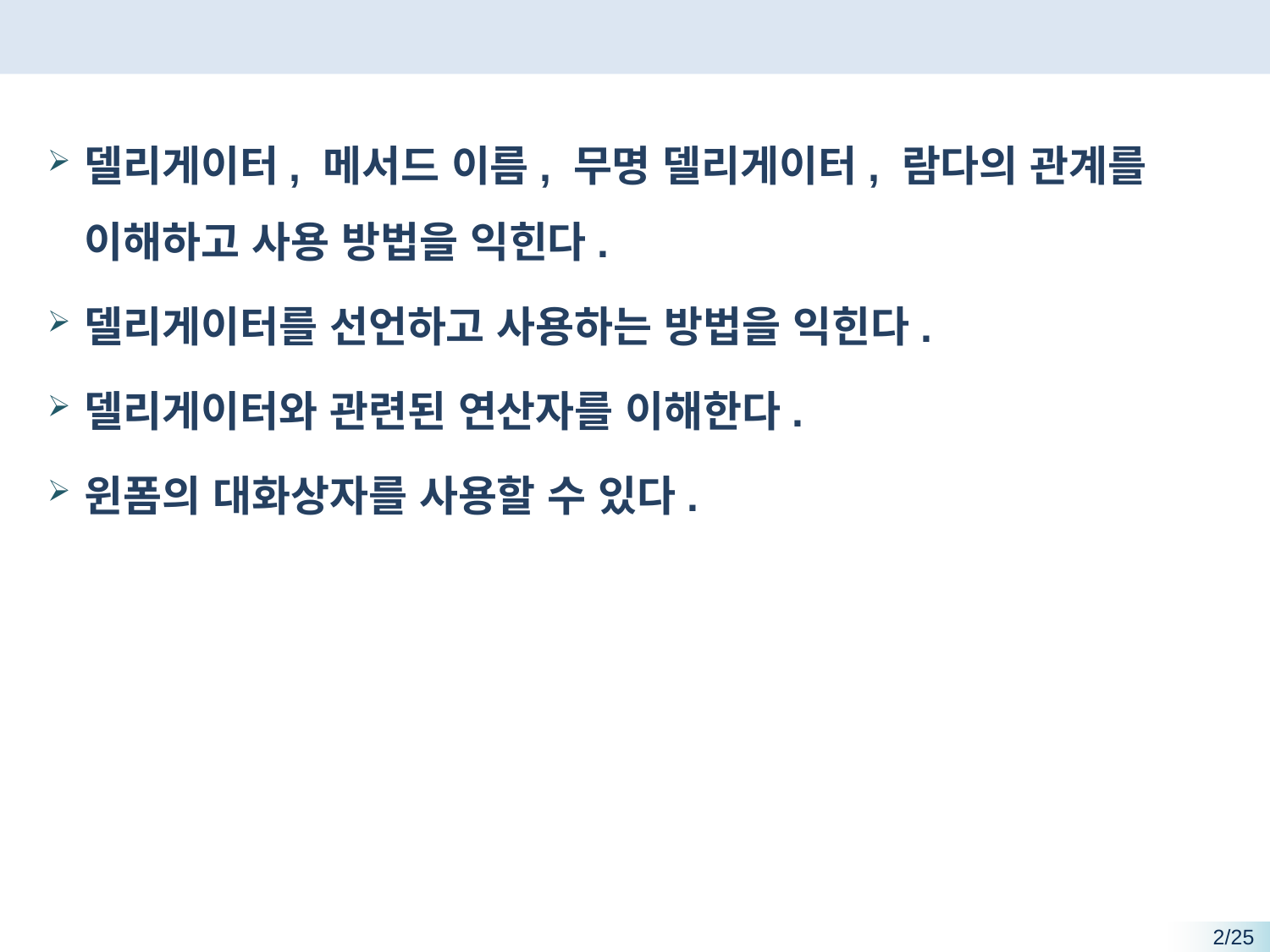

#
델리게이터, 메서드 이름, 무명 델리게이터, 람다의 관계를 이해하고 사용 방법을 익힌다.
델리게이터를 선언하고 사용하는 방법을 익힌다.
델리게이터와 관련된 연산자를 이해한다.
윈폼의 대화상자를 사용할 수 있다.